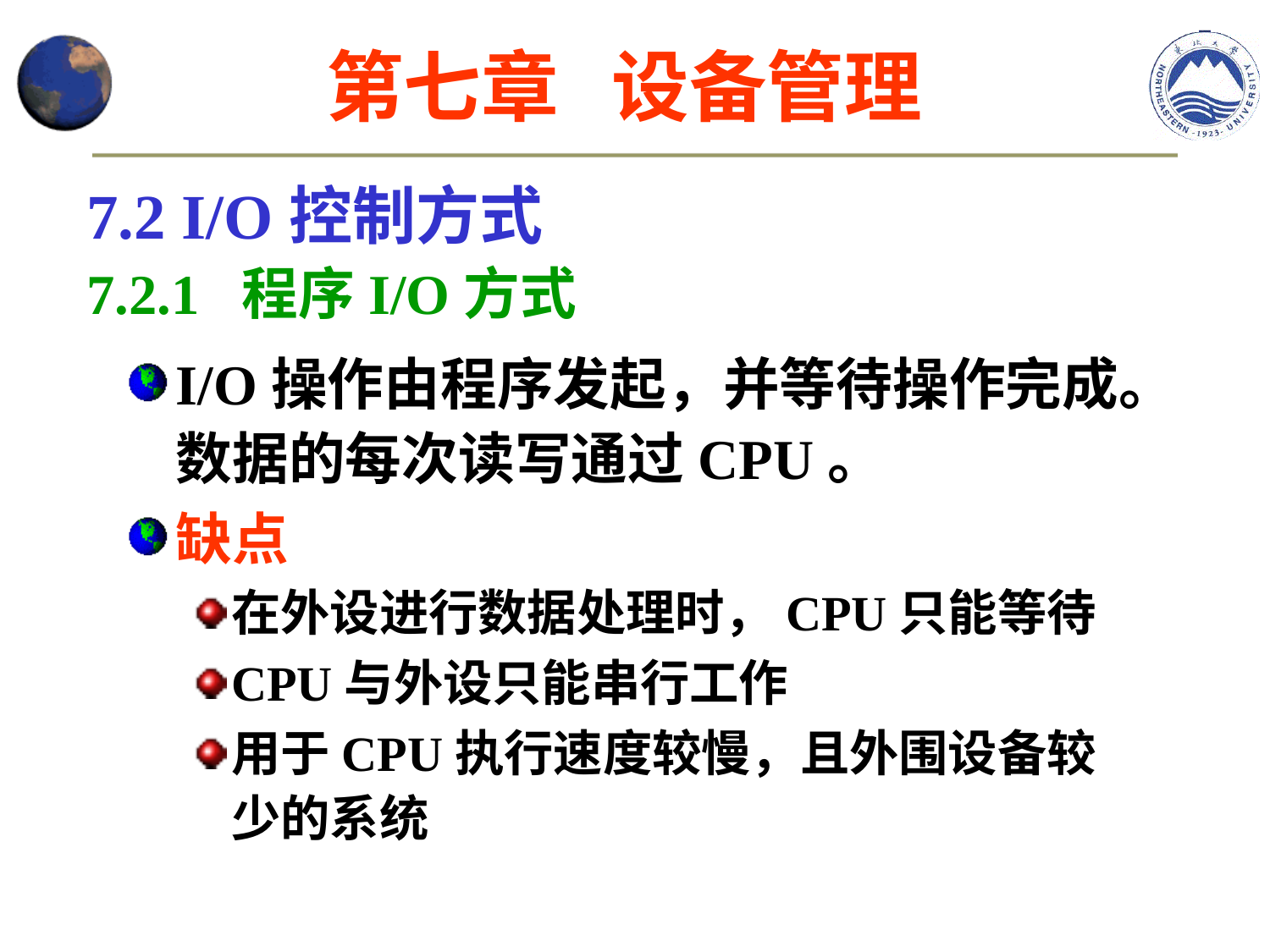

第七章   设备管理
7.2 I/O控制方式
7.2.1  程序I/O方式
I/O操作由程序发起，并等待操作完成。数据的每次读写通过CPU。
缺点
在外设进行数据处理时，CPU只能等待
CPU与外设只能串行工作
用于CPU执行速度较慢，且外围设备较少的系统